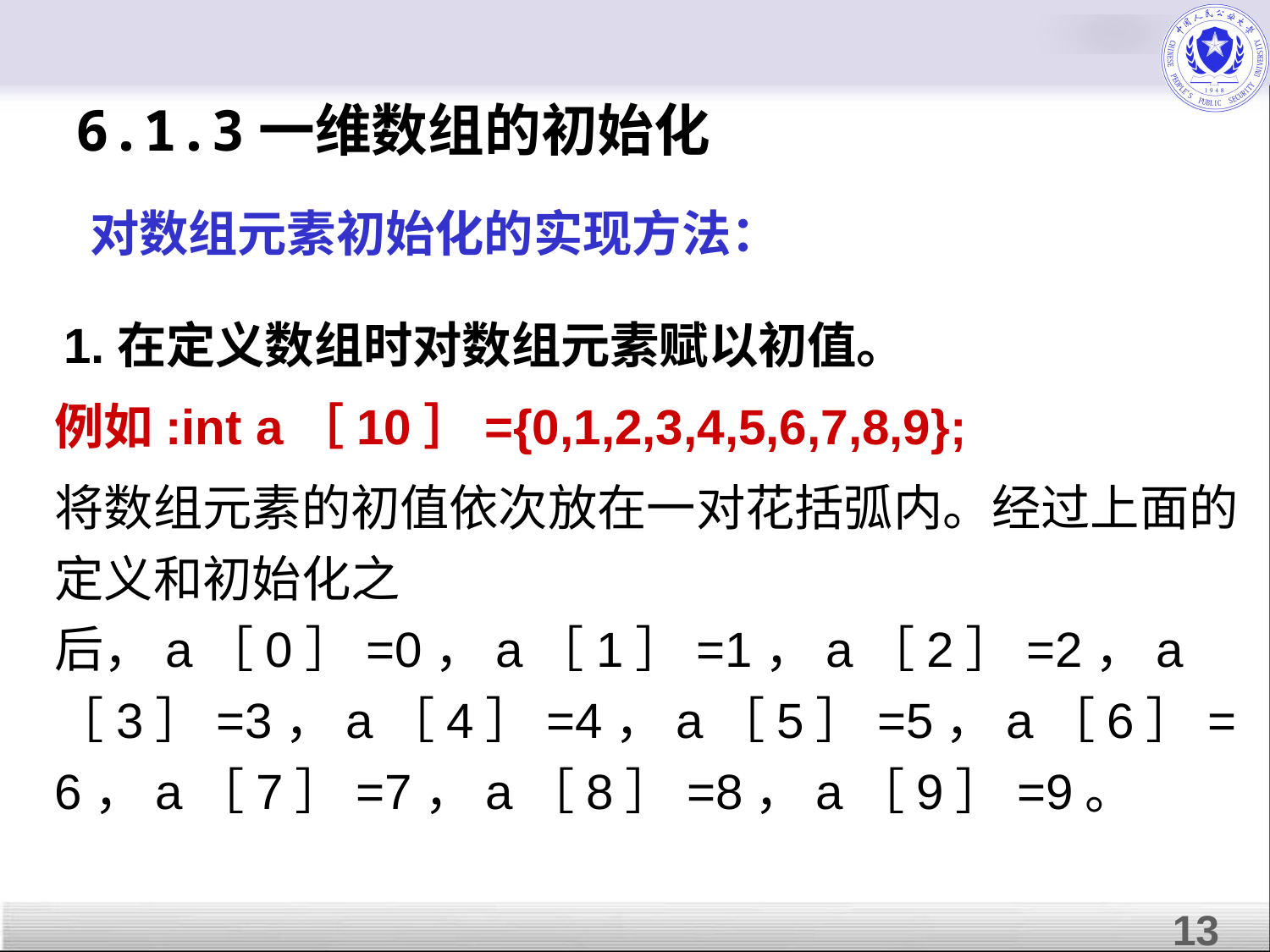

6.1.3一维数组的初始化
对数组元素初始化的实现方法：
 1.在定义数组时对数组元素赋以初值。
例如:int a［10］={0,1,2,3,4,5,6,7,8,9};
将数组元素的初值依次放在一对花括弧内。经过上面的定义和初始化之后，a［0］=0，a［1］=1，a［2］=2，a［3］=3，a［4］=4，a［5］=5，a［6］=6，a［7］=7，a［8］=8，a［9］=9。